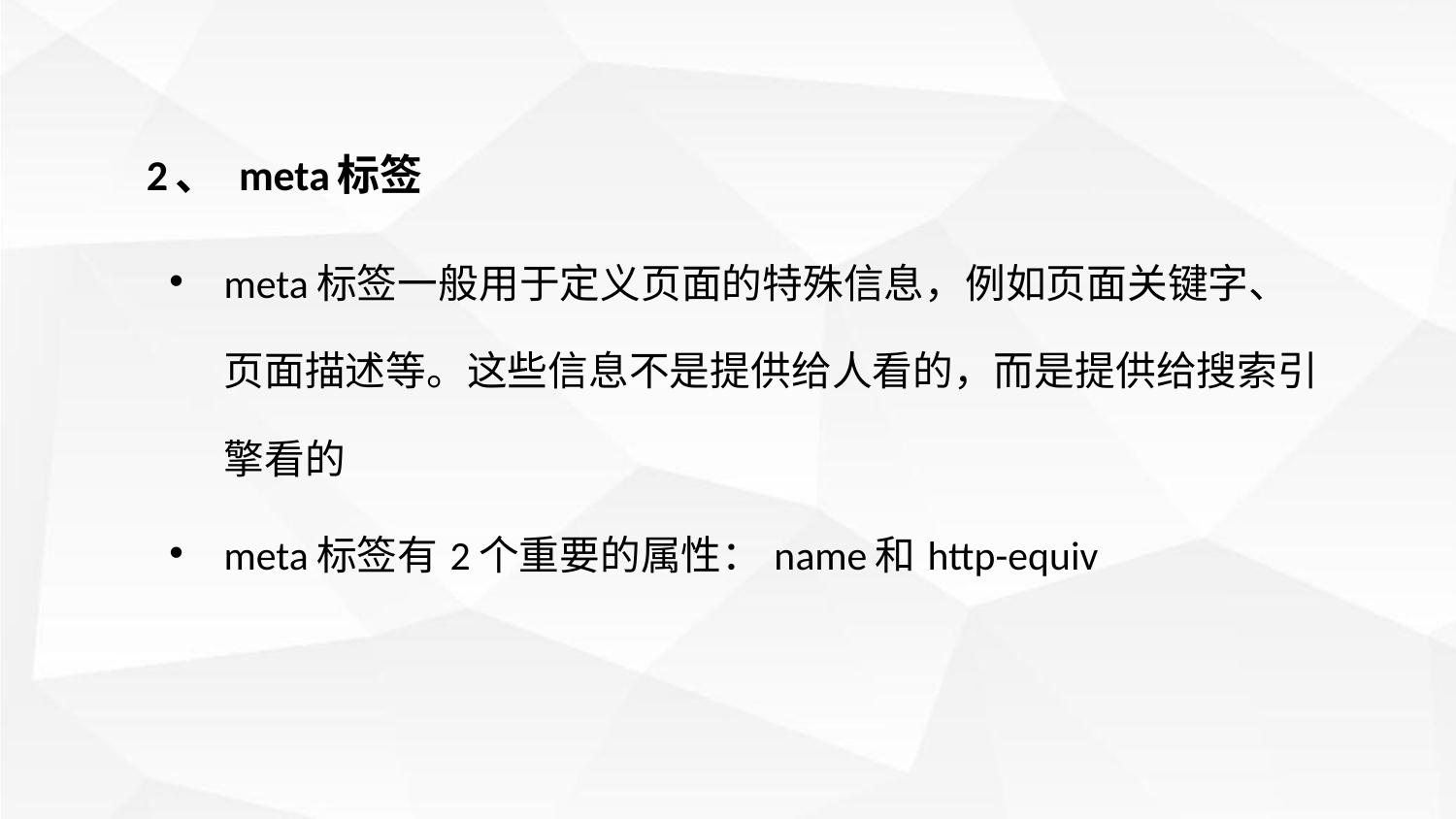

2、 meta标签
meta标签一般用于定义页面的特殊信息，例如页面关键字、页面描述等。这些信息不是提供给人看的，而是提供给搜索引擎看的
meta标签有2个重要的属性：name和http-equiv